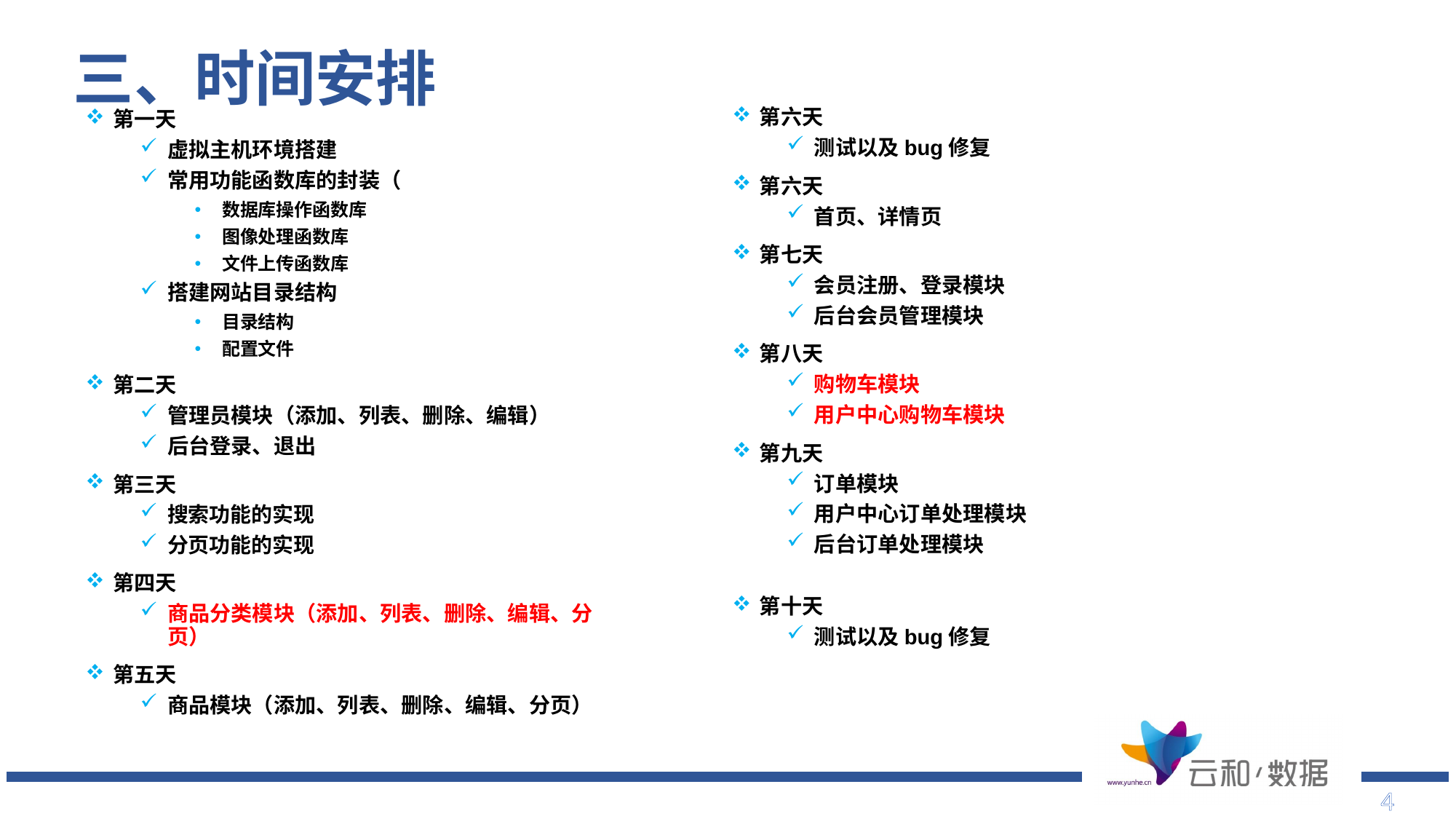

# 三、时间安排

第六天
测试以及bug修复
第六天
首页、详情页
第七天
会员注册、登录模块
后台会员管理模块
第八天
购物车模块
用户中心购物车模块
第九天
订单模块
用户中心订单处理模块
后台订单处理模块

第十天
测试以及bug修复
第一天
虚拟主机环境搭建
常用功能函数库的封装（
数据库操作函数库
图像处理函数库
文件上传函数库
搭建网站目录结构
目录结构
配置文件
第二天
管理员模块（添加、列表、删除、编辑）
后台登录、退出
第三天
搜索功能的实现
分页功能的实现
第四天
商品分类模块（添加、列表、删除、编辑、分页）
第五天
商品模块（添加、列表、删除、编辑、分页）